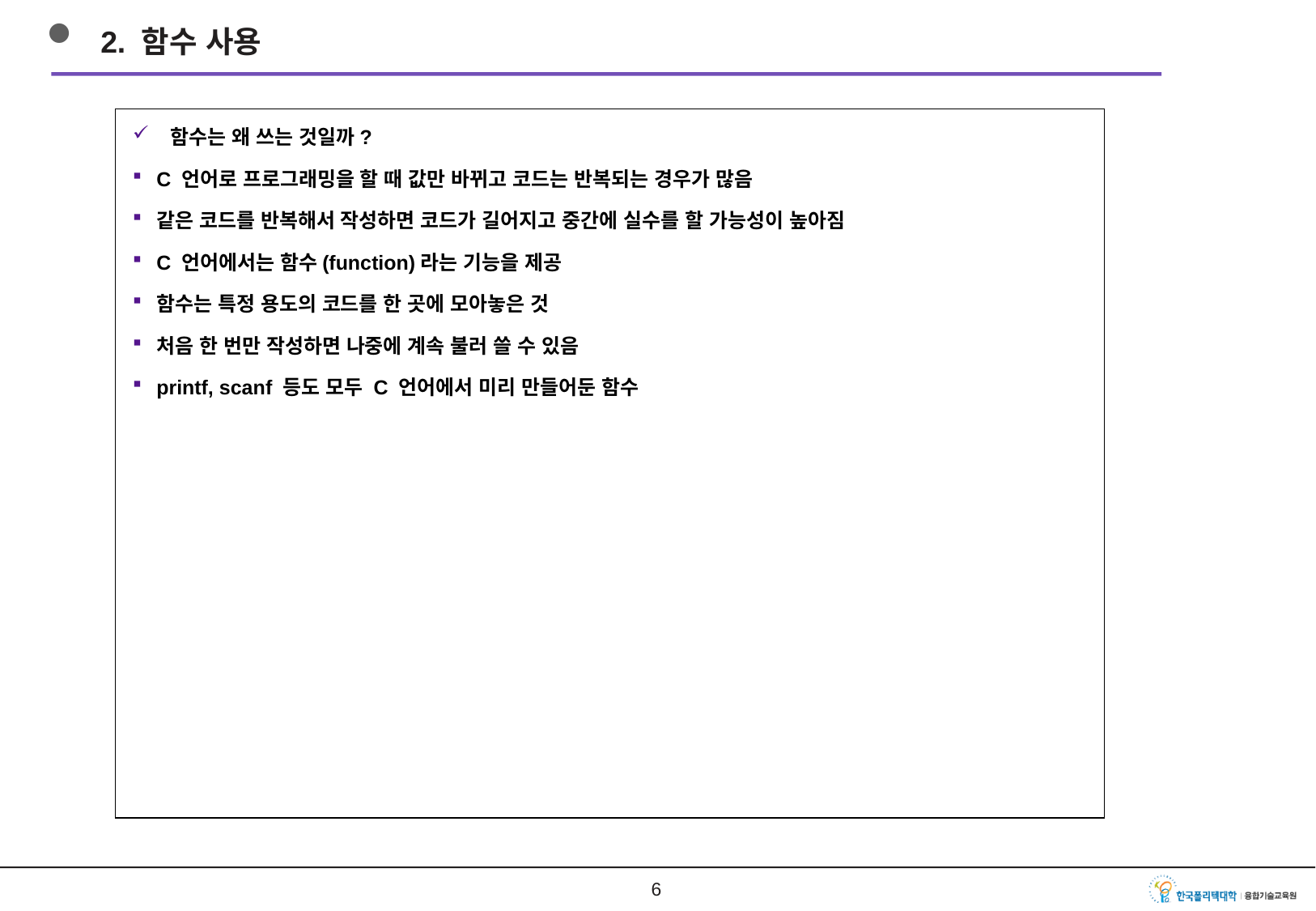

2. 함수 사용
함수는 왜 쓰는 것일까?
C 언어로 프로그래밍을 할 때 값만 바뀌고 코드는 반복되는 경우가 많음
같은 코드를 반복해서 작성하면 코드가 길어지고 중간에 실수를 할 가능성이 높아짐
C 언어에서는 함수(function)라는 기능을 제공
함수는 특정 용도의 코드를 한 곳에 모아놓은 것
처음 한 번만 작성하면 나중에 계속 불러 쓸 수 있음
printf, scanf 등도 모두 C 언어에서 미리 만들어둔 함수

6